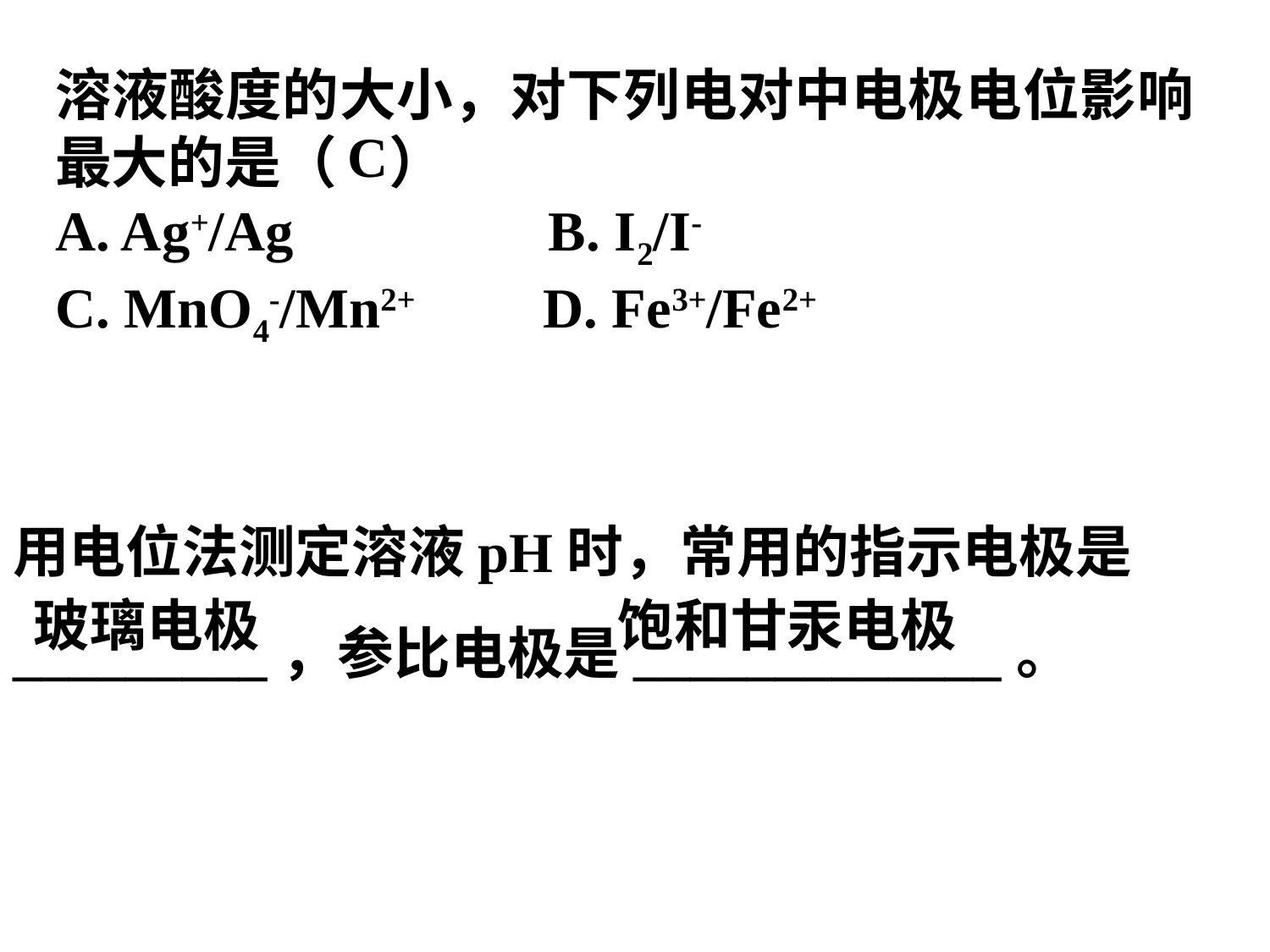

溶液酸度的大小，对下列电对中电极电位影响最大的是（    ）
A. Ag+/Ag                  B. I2/I-
C. MnO4-/Mn2+         D. Fe3+/Fe2+
C
用电位法测定溶液pH时，常用的指示电极是_________，参比电极是_____________。
玻璃电极
饱和甘汞电极